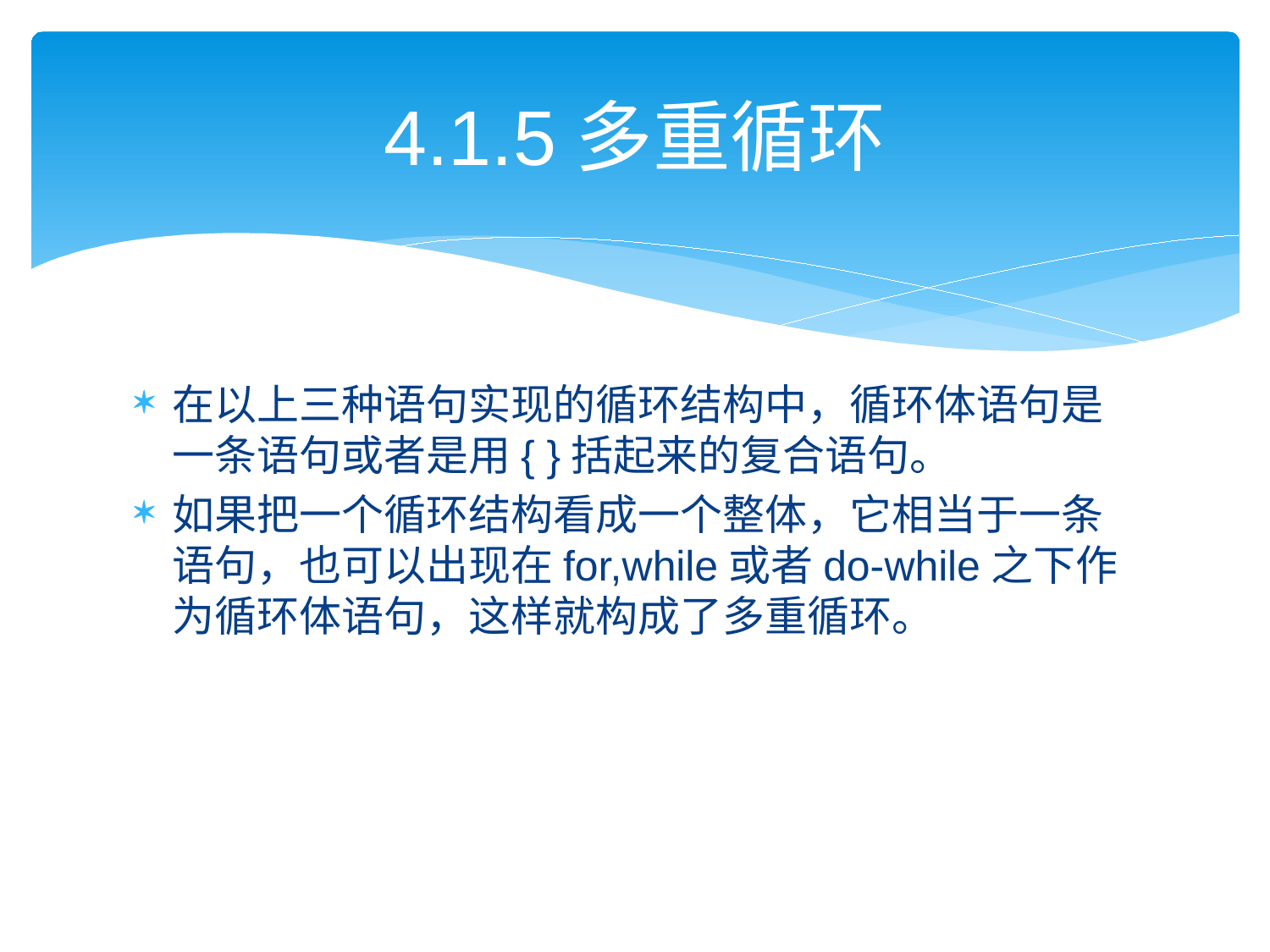

# 4.1.5多重循环
在以上三种语句实现的循环结构中，循环体语句是一条语句或者是用{ }括起来的复合语句。
如果把一个循环结构看成一个整体，它相当于一条语句，也可以出现在for,while或者do-while之下作为循环体语句，这样就构成了多重循环。